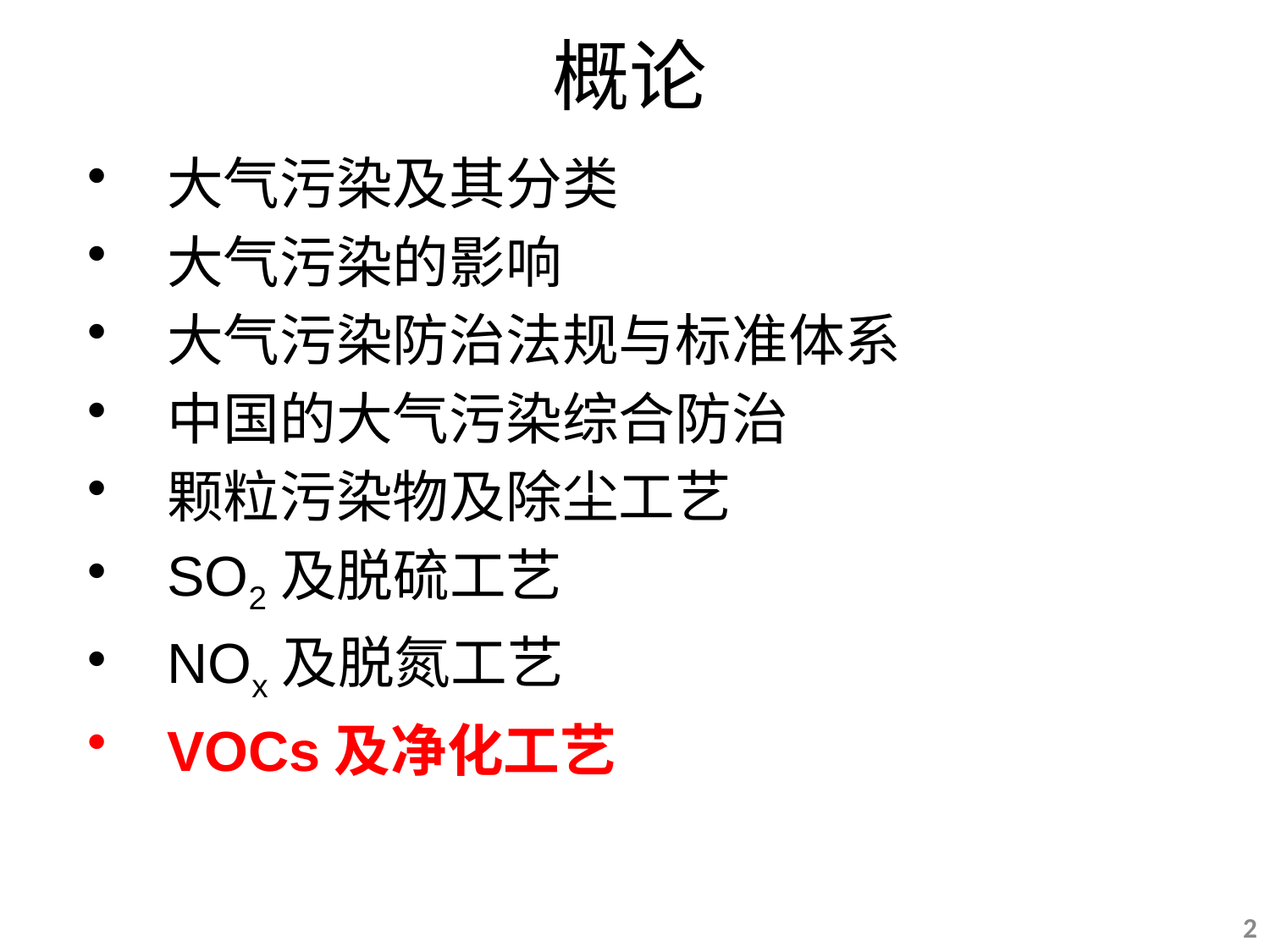

汇报目录
概论
大气污染及其分类
大气污染的影响
大气污染防治法规与标准体系
中国的大气污染综合防治
颗粒污染物及除尘工艺
SO2及脱硫工艺
NOx及脱氮工艺
VOCs及净化工艺
2